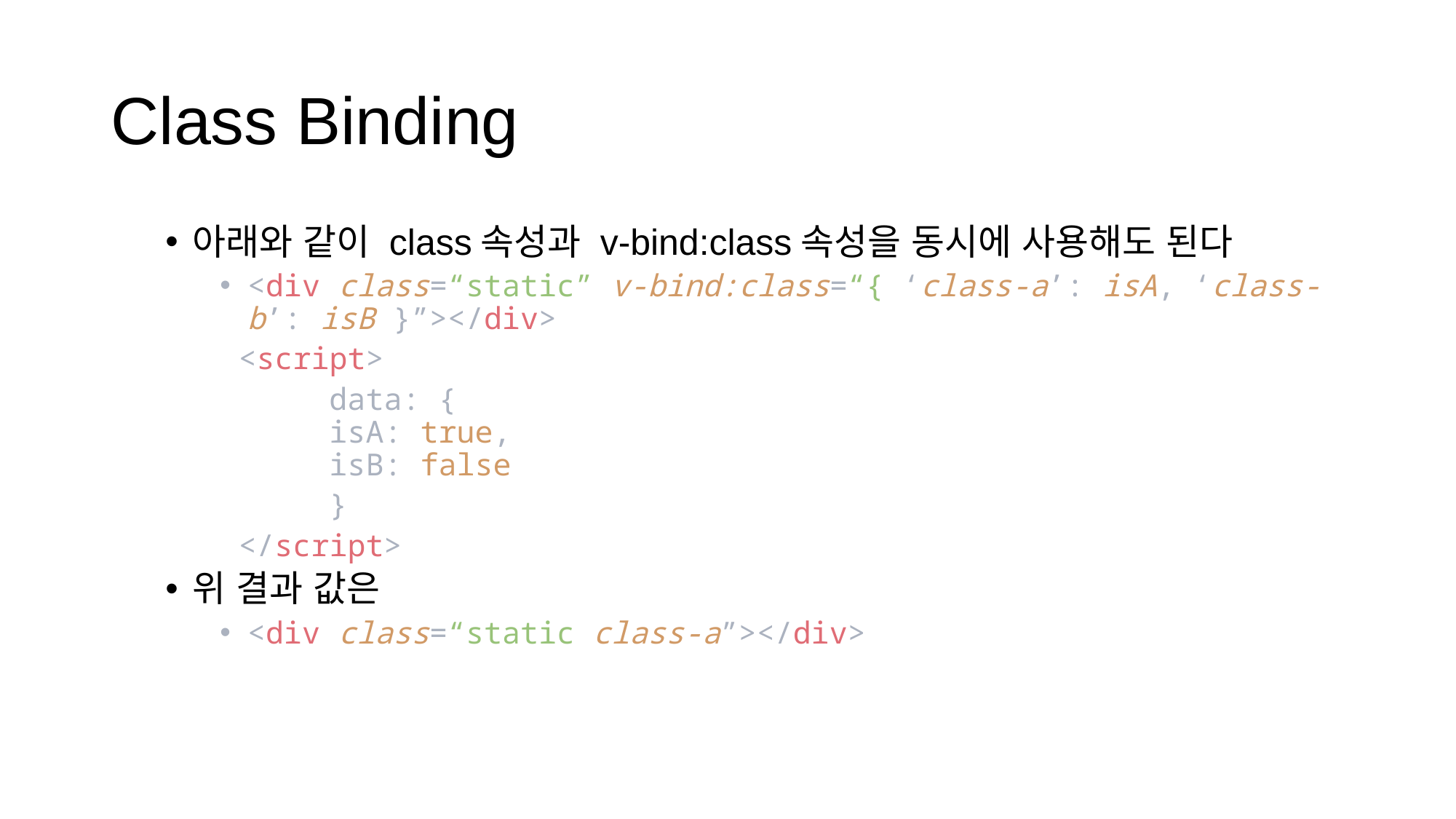

# Class Binding
아래와 같이 class속성과 v-bind:class속성을 동시에 사용해도 된다
<div class=“static” v-bind:class=“{ ‘class-a’: isA, ‘class-b’: isB }”></div>
 <script>
	data: {
	isA: true,
	isB: false
	}
 </script>
위 결과 값은
<div class=“static class-a”></div>